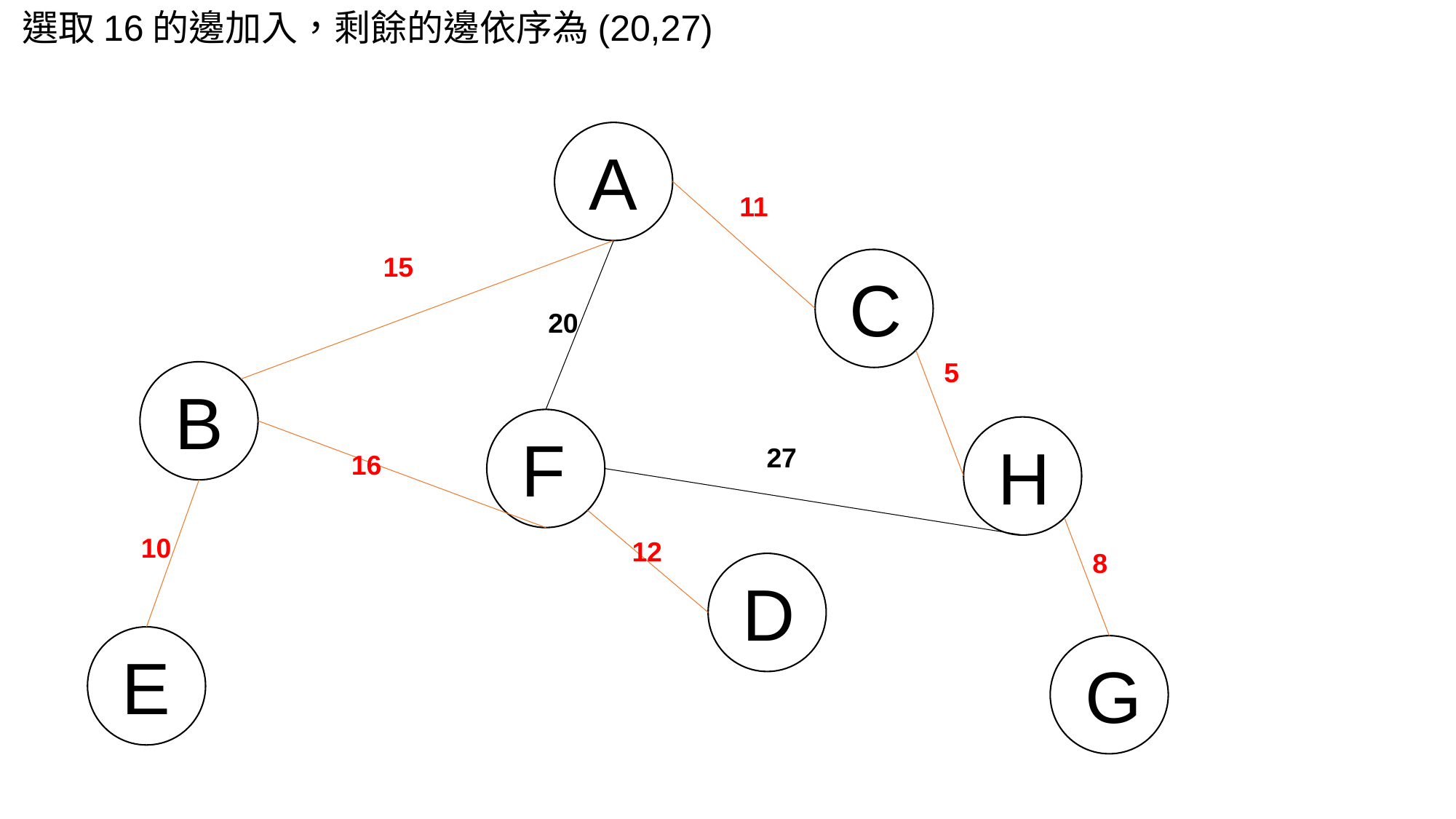

選取16的邊加入，剩餘的邊依序為(20,27)

A
11
15

C
20
5

B

F

H
27
16
10
12
8

D

E

G